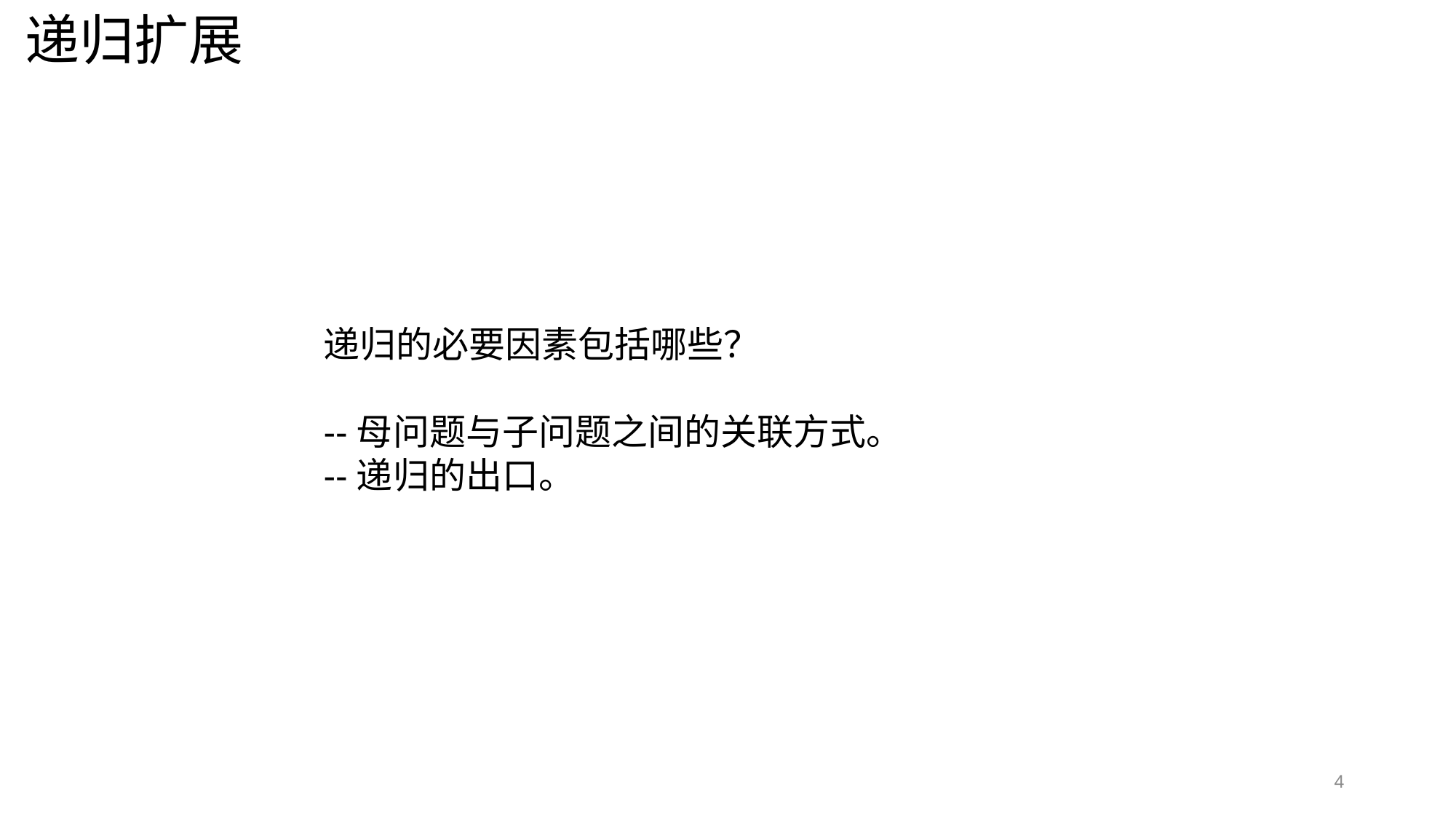

递归扩展
	递归的必要因素包括哪些？

	--母问题与子问题之间的关联方式。
	--递归的出口。
4